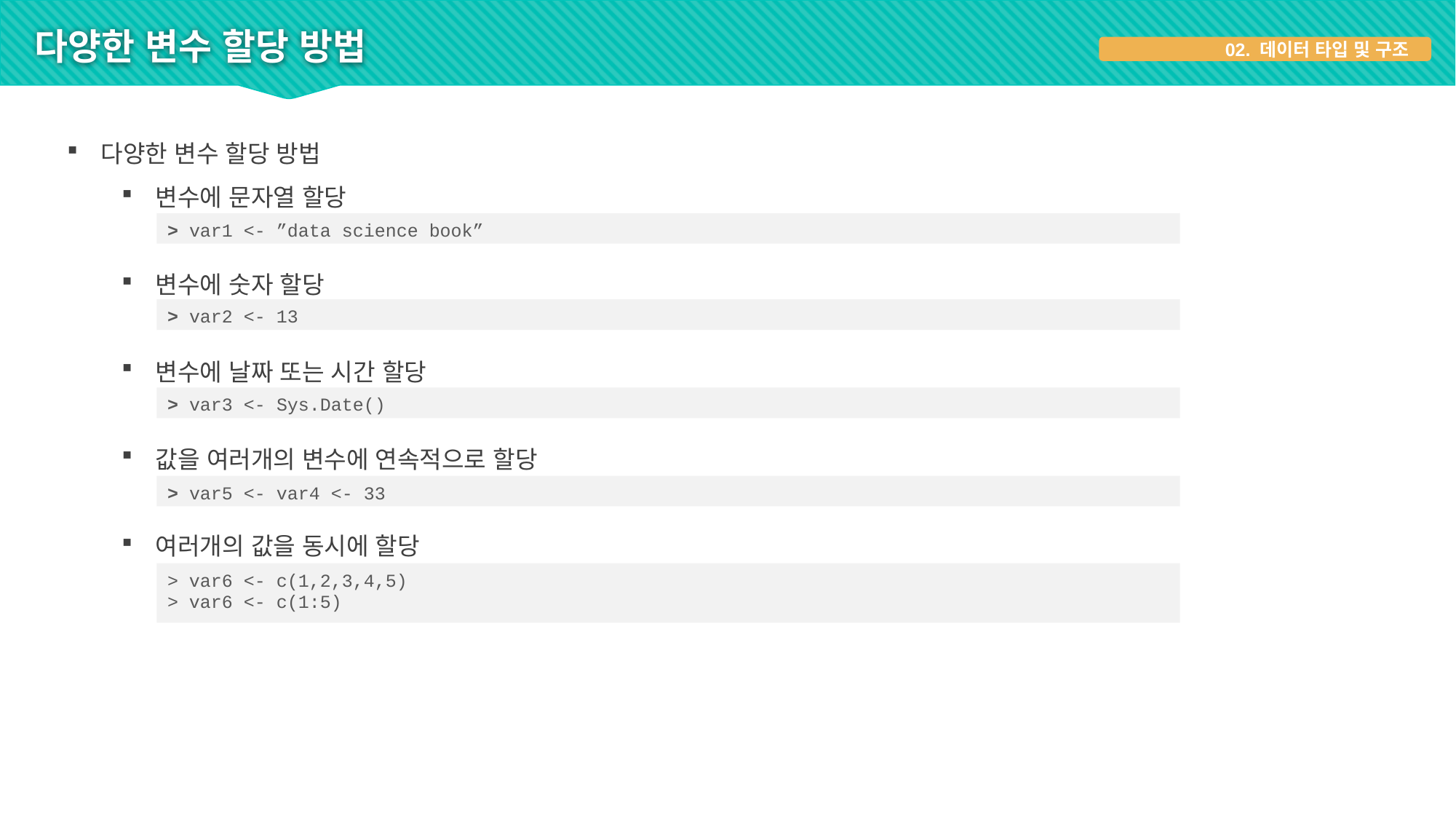

# 다양한 변수 할당 방법
02. 데이터 타입 및 구조
다양한 변수 할당 방법
변수에 문자열 할당

변수에 숫자 할당

변수에 날짜 또는 시간 할당

값을 여러개의 변수에 연속적으로 할당

여러개의 값을 동시에 할당

> var1 <- ”data science book”
> var2 <- 13
> var3 <- Sys.Date()
> var5 <- var4 <- 33
> var6 <- c(1,2,3,4,5)
> var6 <- c(1:5)